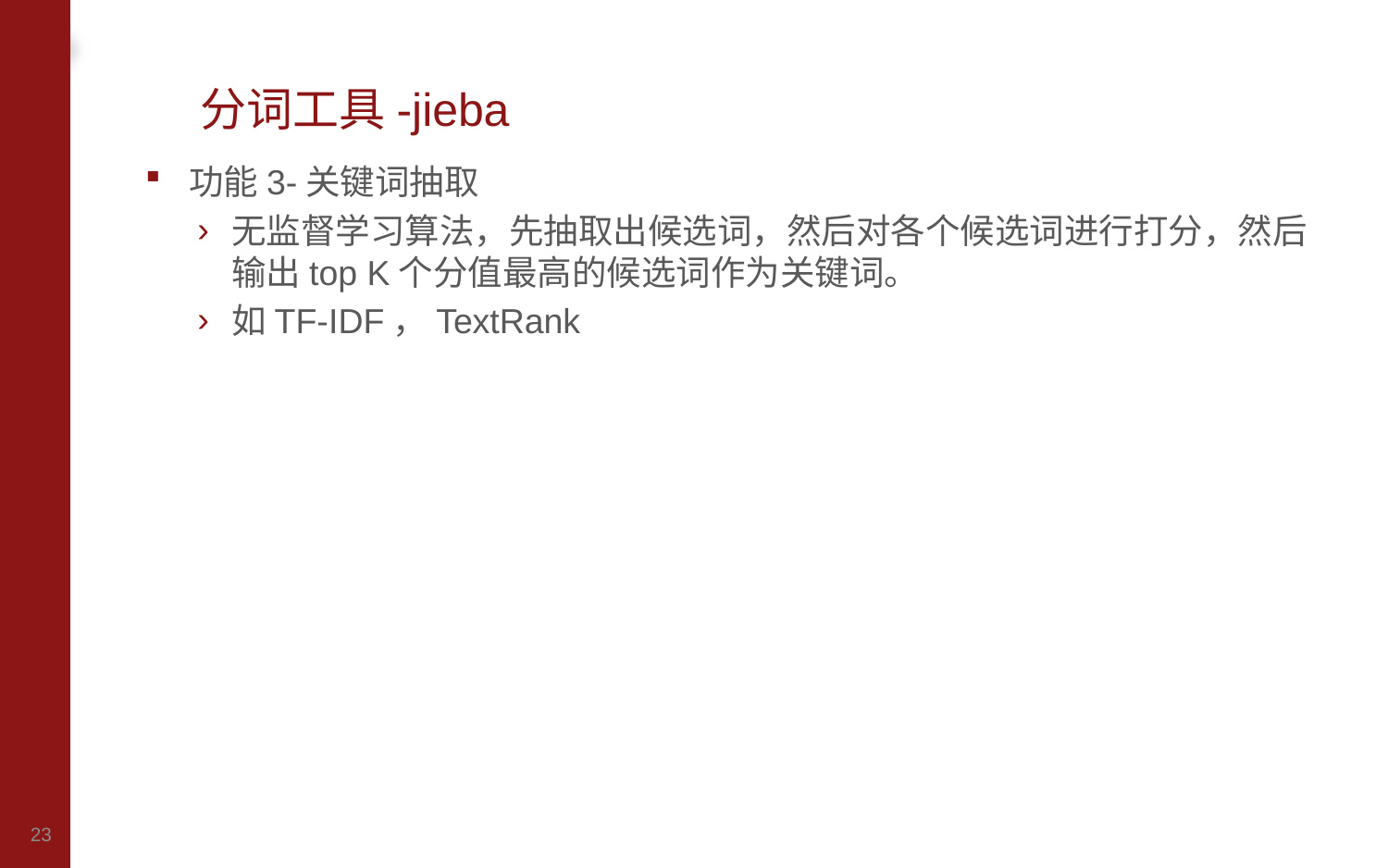

# 分词工具-jieba
功能3-关键词抽取
无监督学习算法，先抽取出候选词，然后对各个候选词进行打分，然后输出top K个分值最高的候选词作为关键词。
如TF-IDF，TextRank

23